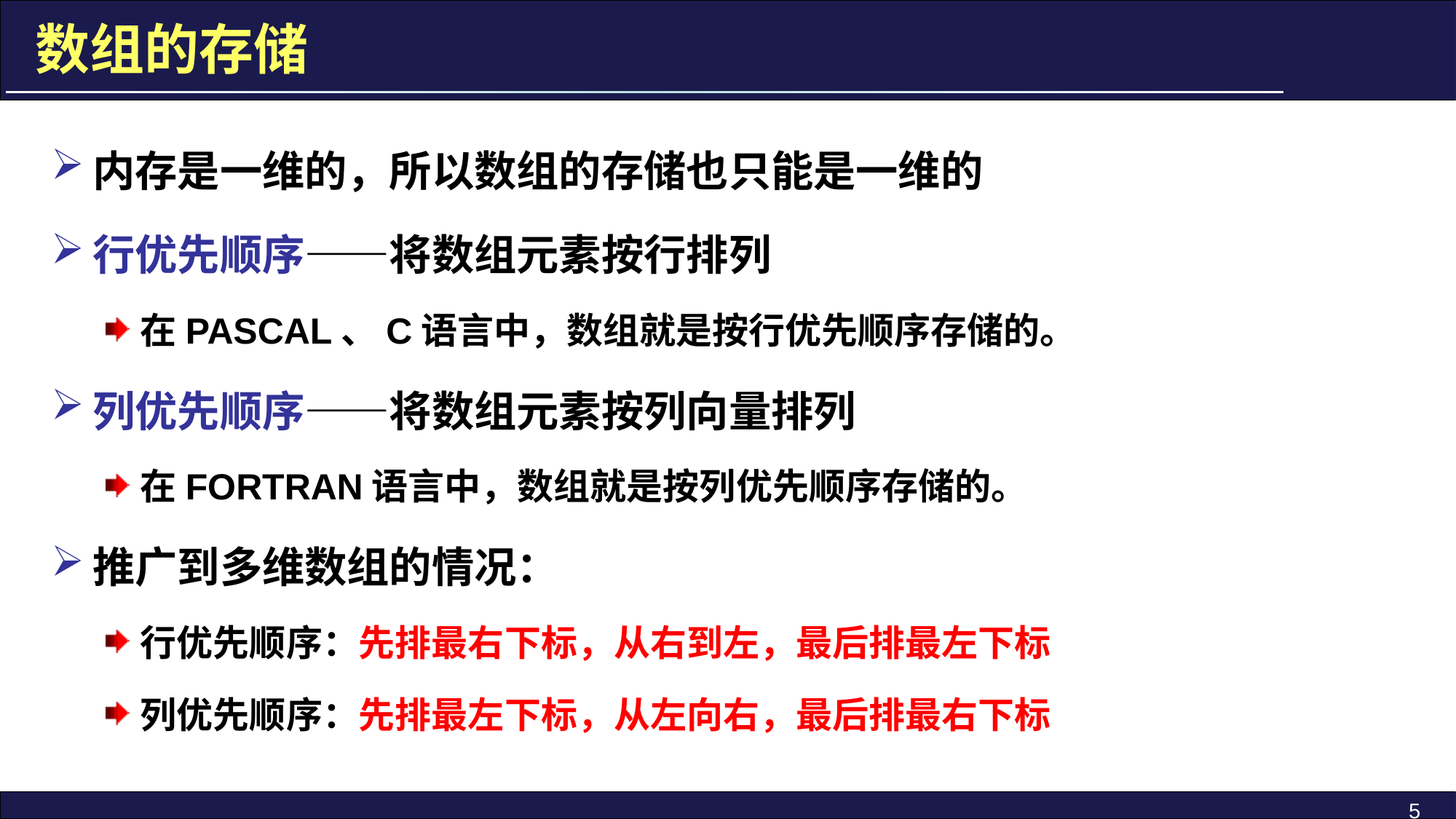

数组的存储

内存是一维的，所以数组的存储也只能是一维的
行优先顺序——将数组元素按行排列
在PASCAL、C语言中，数组就是按行优先顺序存储的。
列优先顺序——将数组元素按列向量排列
在FORTRAN语言中，数组就是按列优先顺序存储的。
推广到多维数组的情况：
行优先顺序：先排最右下标，从右到左，最后排最左下标
列优先顺序：先排最左下标，从左向右，最后排最右下标

5